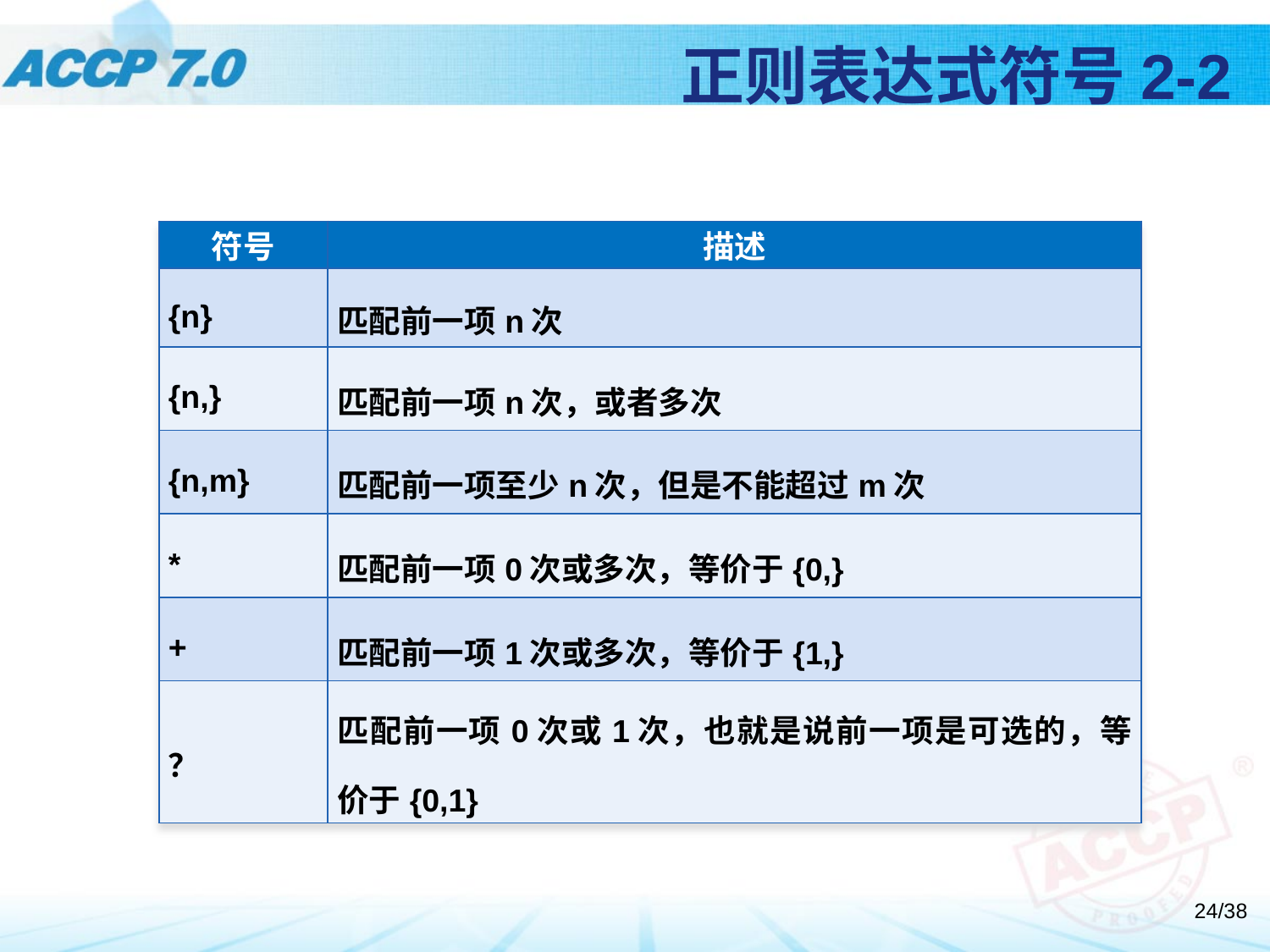

# 正则表达式符号2-2
| 符号 | 描述 |
| --- | --- |
| {n} | 匹配前一项n次 |
| {n,} | 匹配前一项n次，或者多次 |
| {n,m} | 匹配前一项至少n次，但是不能超过m次 |
| \* | 匹配前一项0次或多次，等价于{0,} |
| + | 匹配前一项1次或多次，等价于{1,} |
| ？ | 匹配前一项0次或1次，也就是说前一项是可选的，等价于{0,1} |
24/38